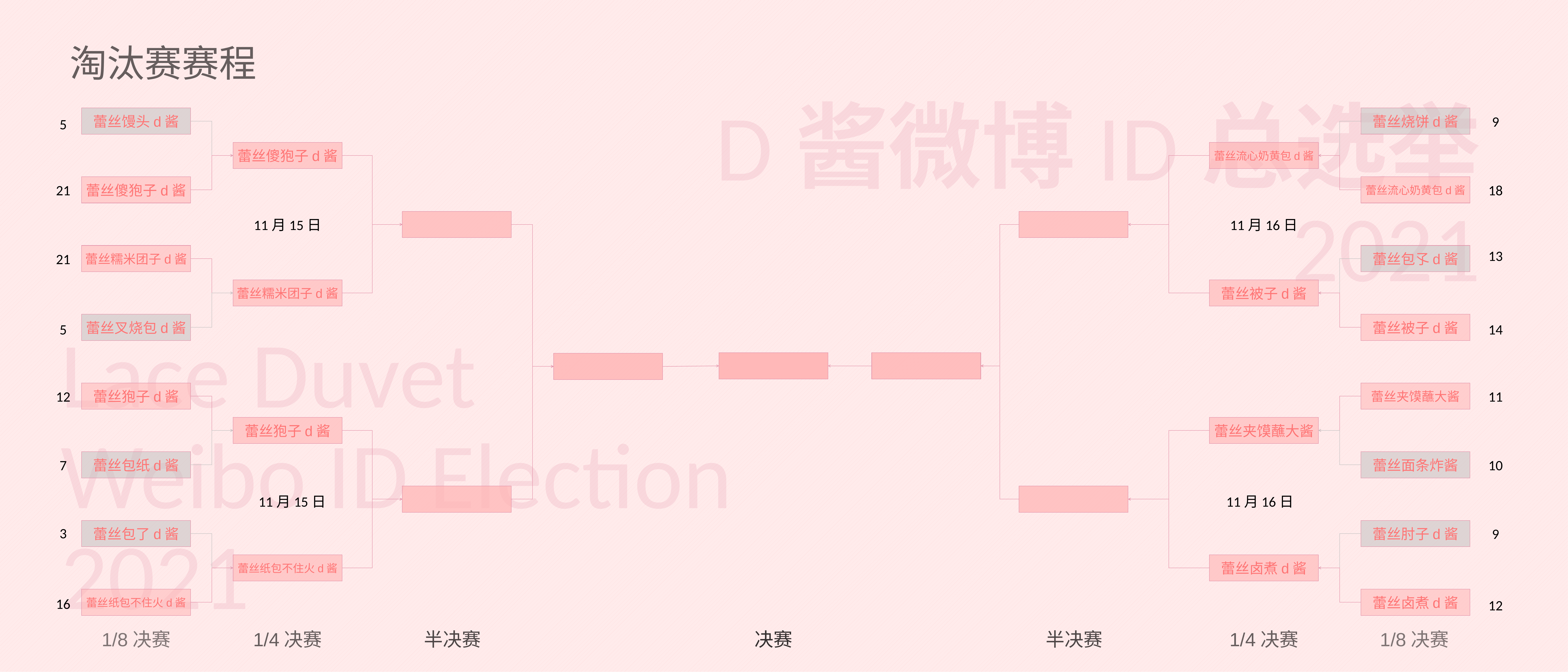

淘汰赛赛程
D酱微博ID总选举
2021
蕾丝馒头d酱
蕾丝烧饼d酱
9
5
蕾丝傻狍子d酱
蕾丝流心奶黄包d酱
蕾丝傻狍子d酱
蕾丝流心奶黄包d酱
18
21

11月15日
11月16日
蕾丝糯米团子d酱
蕾丝包孓d酱
13
21
蕾丝糯米团子d酱
蕾丝被子d酱
蕾丝叉烧包d酱
蕾丝被子d酱
14
5
# Lace Duvet Weibo ID Election 2021

蕾丝狍子d酱
蕾丝夹馍蘸大酱
12
11
蕾丝狍子d酱
蕾丝夹馍蘸大酱
蕾丝包纸d酱
蕾丝面条炸酱
7
10

11月15日
11月16日
蕾丝包了d酱
蕾丝肘子d酱
3
9
蕾丝纸包不住火d酱
蕾丝卤煮d酱
蕾丝纸包不住火d酱
蕾丝卤煮d酱
16
12
1/8决赛
1/4决赛
半决赛
1/4决赛
1/8决赛
决赛
半决赛